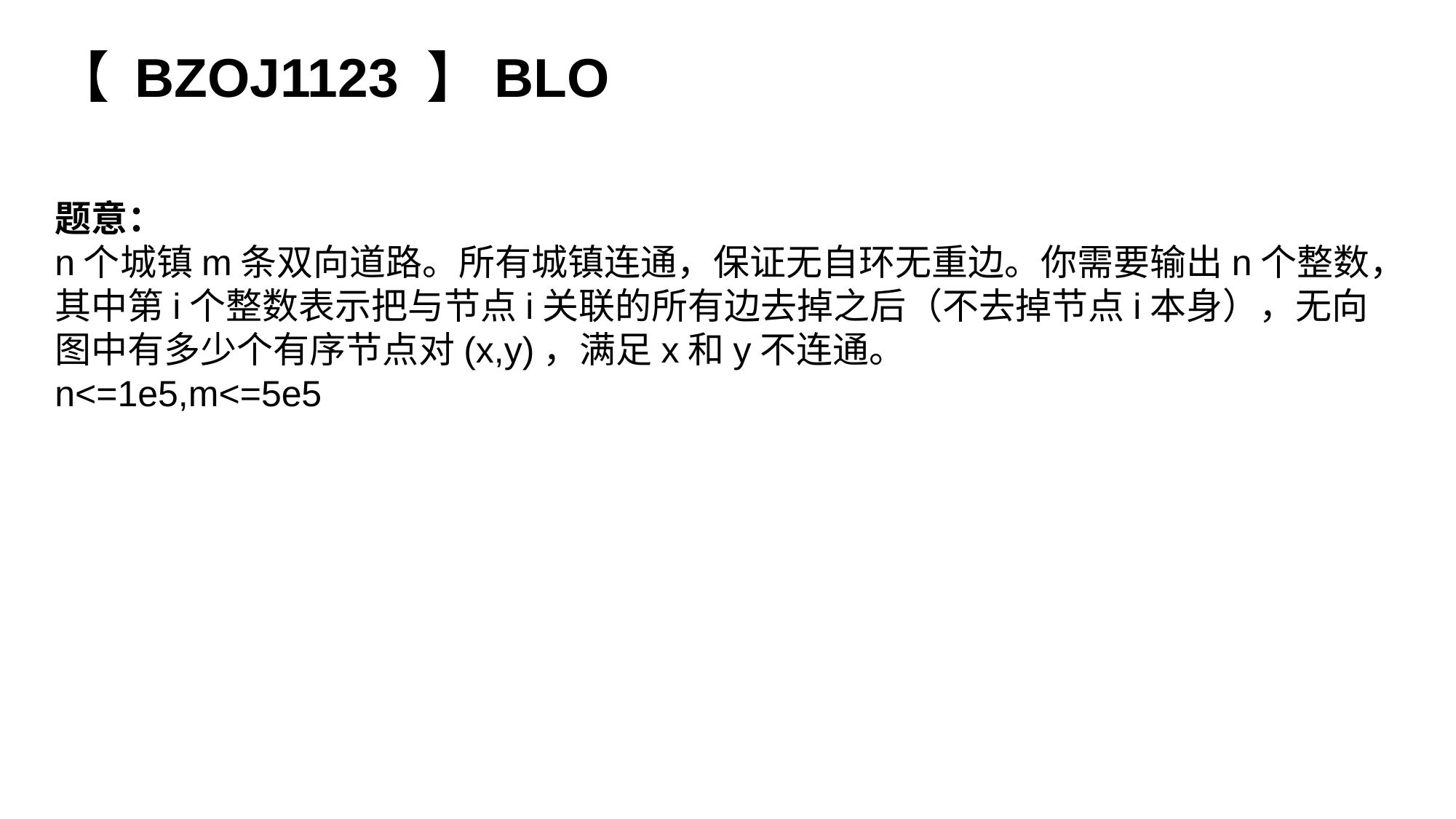

【 BZOJ1123 】BLO

题意：
n个城镇m条双向道路。所有城镇连通，保证无自环无重边。你需要输出n个整数，其中第i个整数表示把与节点i关联的所有边去掉之后（不去掉节点i本身），无向图中有多少个有序节点对(x,y)，满足x和y不连通。
n<=1e5,m<=5e5